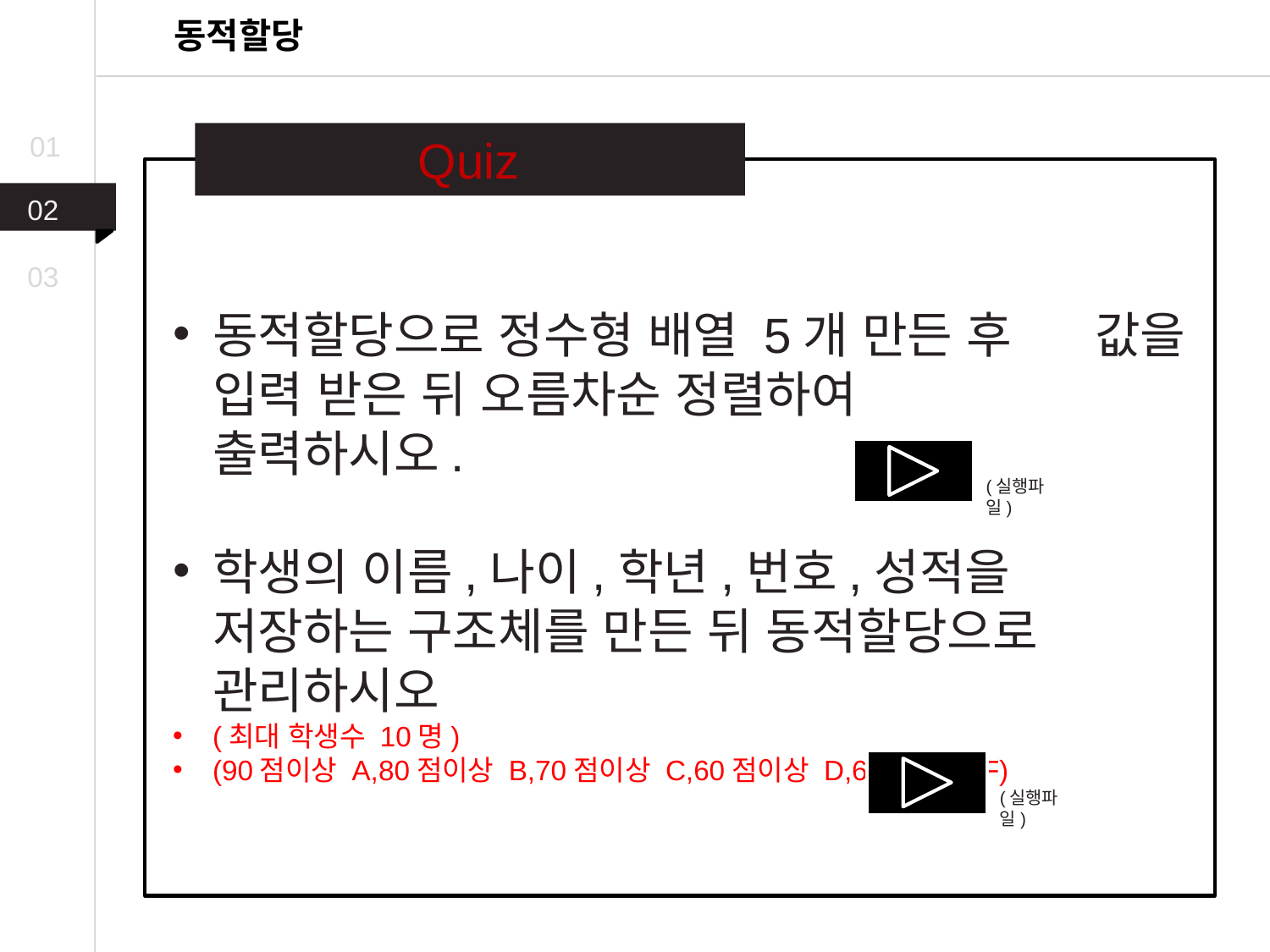

동적할당
01
Quiz

02

03
동적할당으로 정수형 배열 5개 만든 후      값을 입력 받은 뒤 오름차순 정렬하여 	      출력하시오.

학생의 이름,나이,학년,번호,성적을 저장하는 구조체를 만든 뒤 동적할당으로 관리하시오
(최대 학생수 10명)
(90점이상 A,80점이상 B,70점이상 C,60점이상 D,60점미만 F)

(실행파일)

(실행파일)